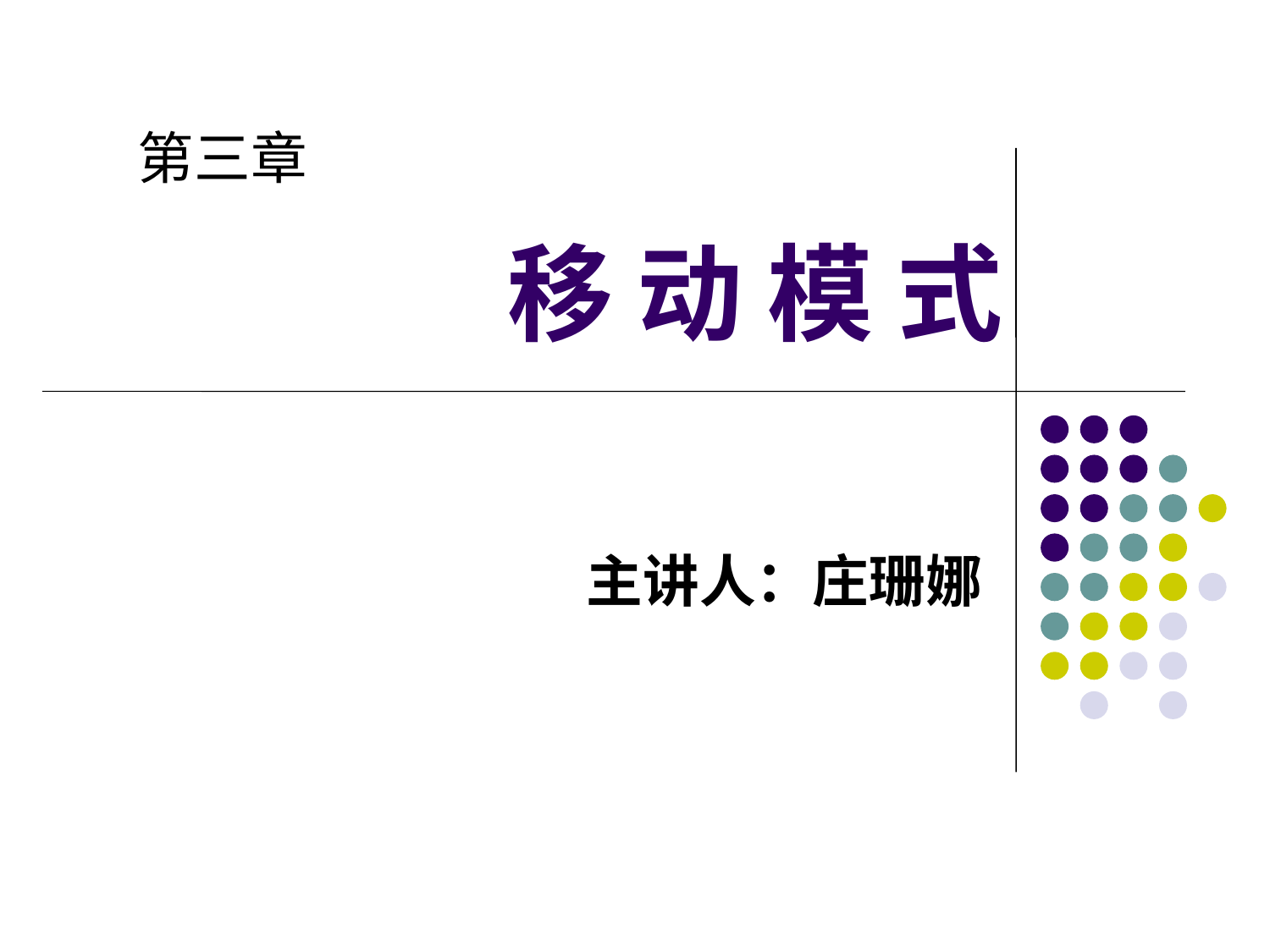

# 移 动 模 式
第三章
主讲人：庄珊娜